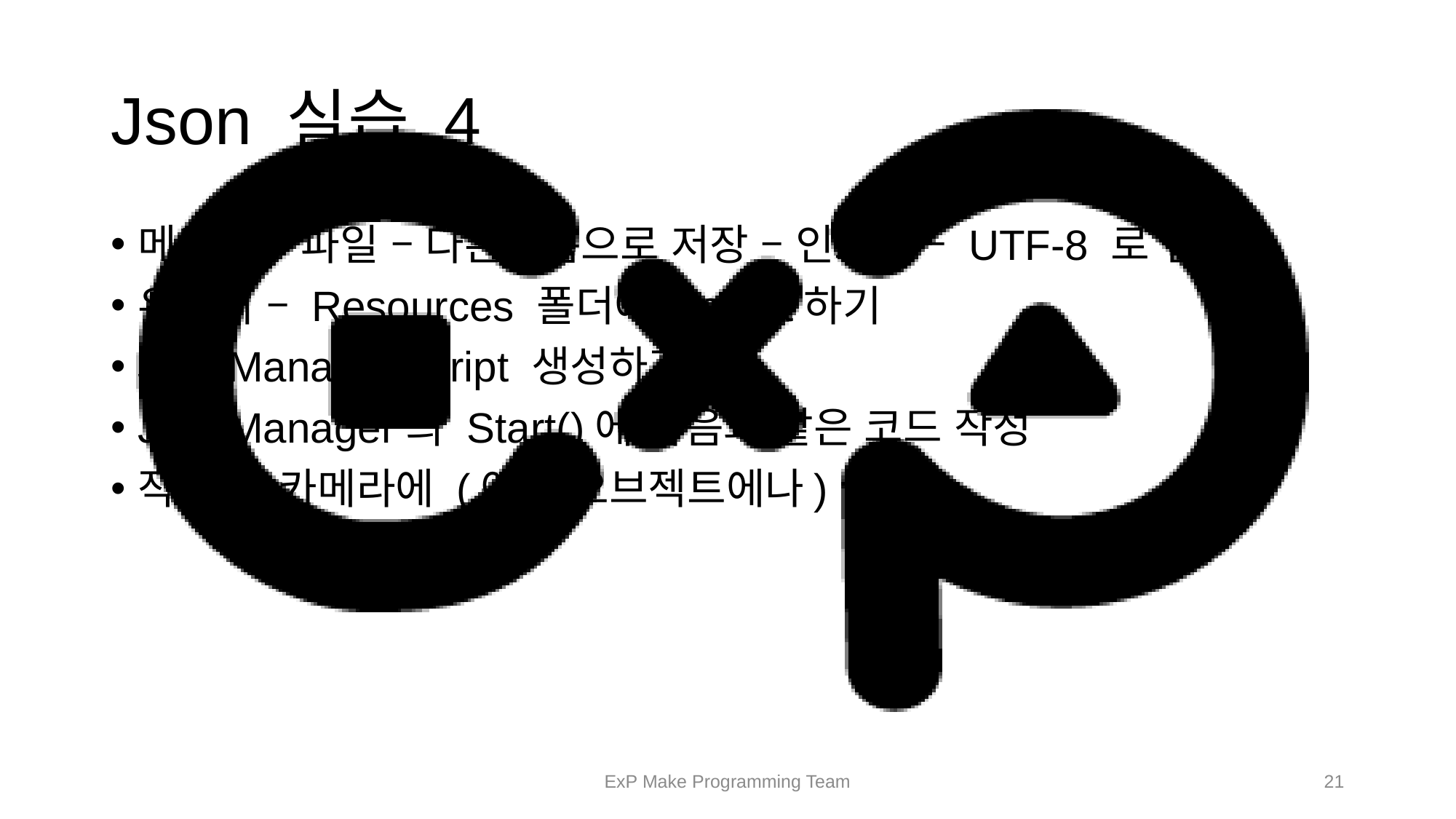

# Json 실습 4
메모장 – 파일 – 다른이름으로 저장 – 인코딩 – UTF-8 로 변경
유니티 – Resources 폴더에 import하기
JsonManager script 생성하기.
JsonManager의 Start()에 다음과 같은 코드 작성
작성 후 카메라에 (아무 오브젝트에나) 부착.
ExP Make Programming Team
21